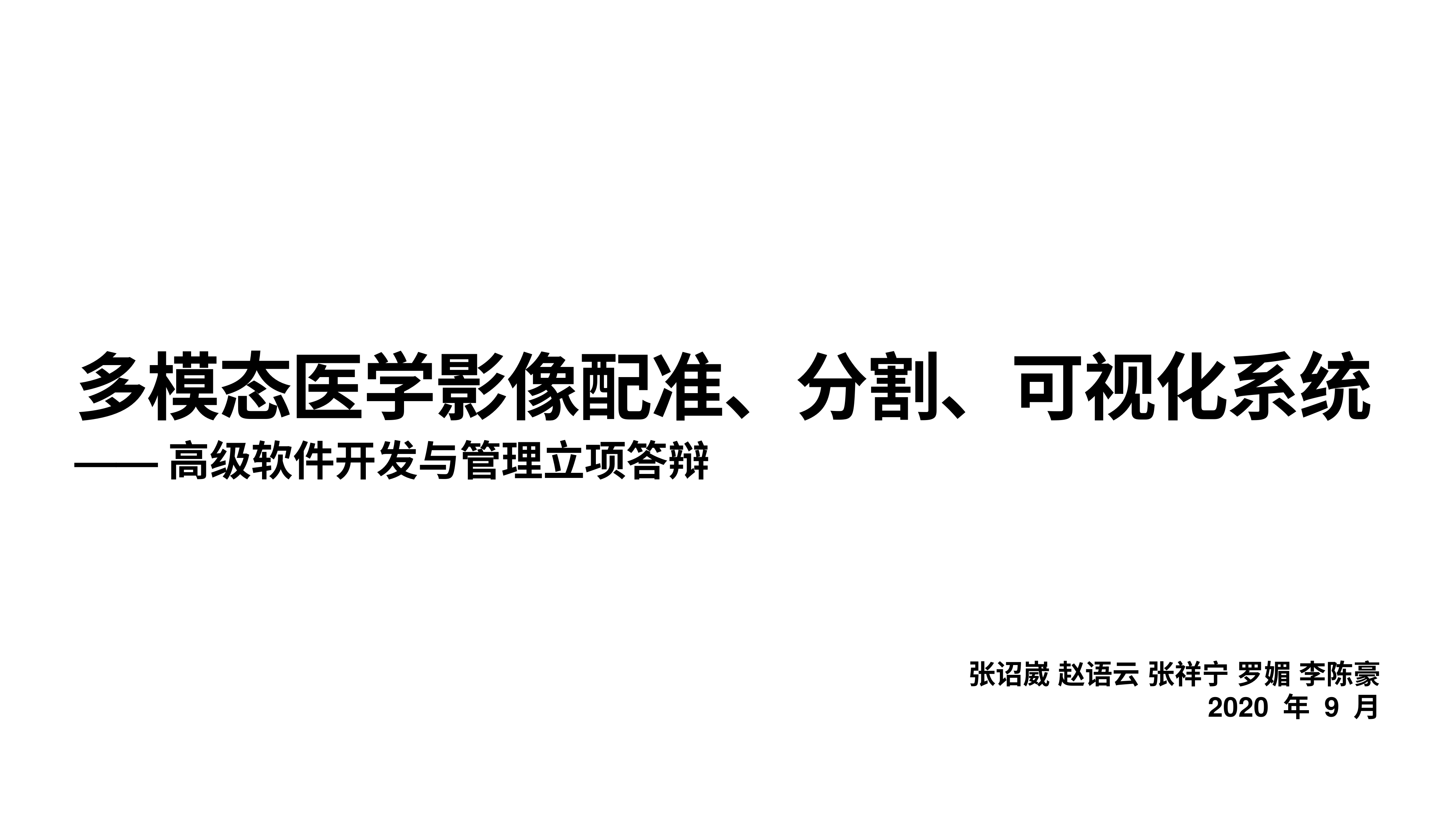

# 多模态医学影像配准、分割、可视化系统
——高级软件开发与管理立项答辩
张诏崴 赵语云 张祥宁 罗媚 李陈豪
2020 年 9 月